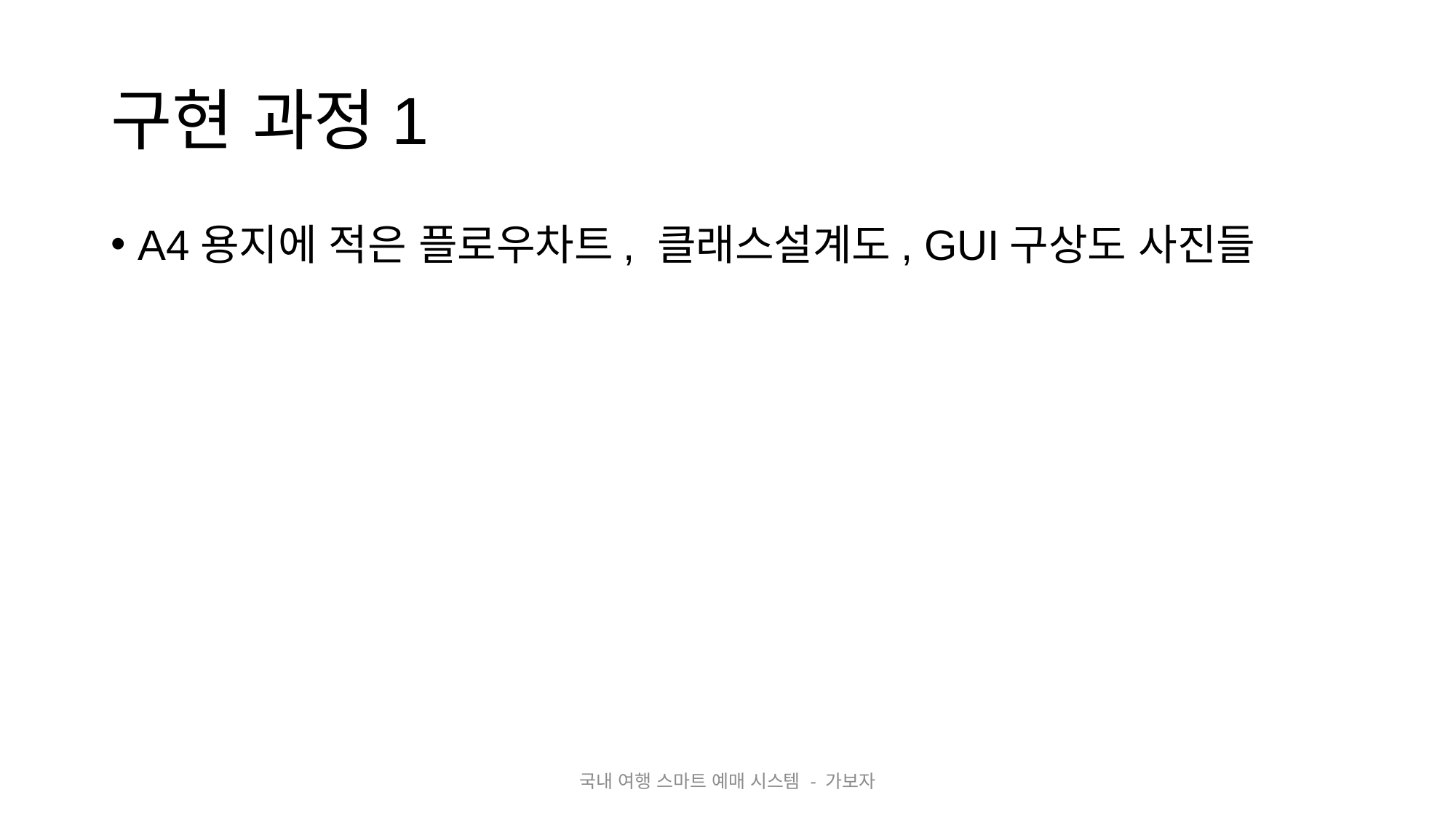

# 구현 과정1
A4용지에 적은 플로우차트, 클래스설계도, GUI구상도 사진들

국내 여행 스마트 예매 시스템 - 가보자